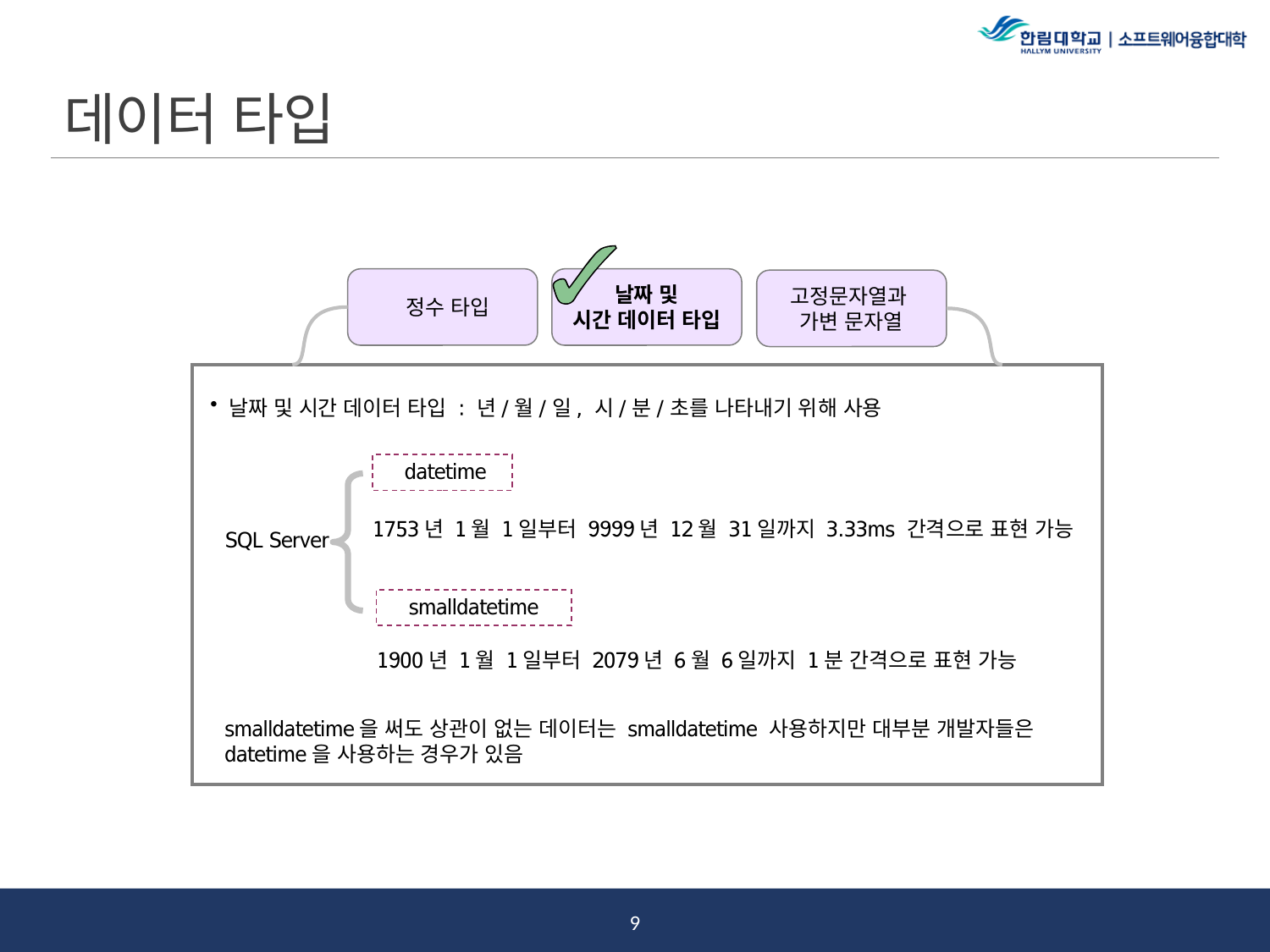

# 데이터 타입

 정수 타입
날짜 및
시간 데이터 타입
고정문자열과
가변 문자열

 날짜 및 시간 데이터 타입 : 년/월/일, 시/분/초를 나타내기 위해 사용
 datetime

1753년 1월 1일부터 9999년 12월 31일까지 3.33ms 간격으로 표현 가능
SQL Server
smalldatetime
1900년 1월 1일부터 2079년 6월 6일까지 1분 간격으로 표현 가능
smalldatetime을 써도 상관이 없는 데이터는 smalldatetime 사용하지만 대부분 개발자들은 datetime을 사용하는 경우가 있음
9